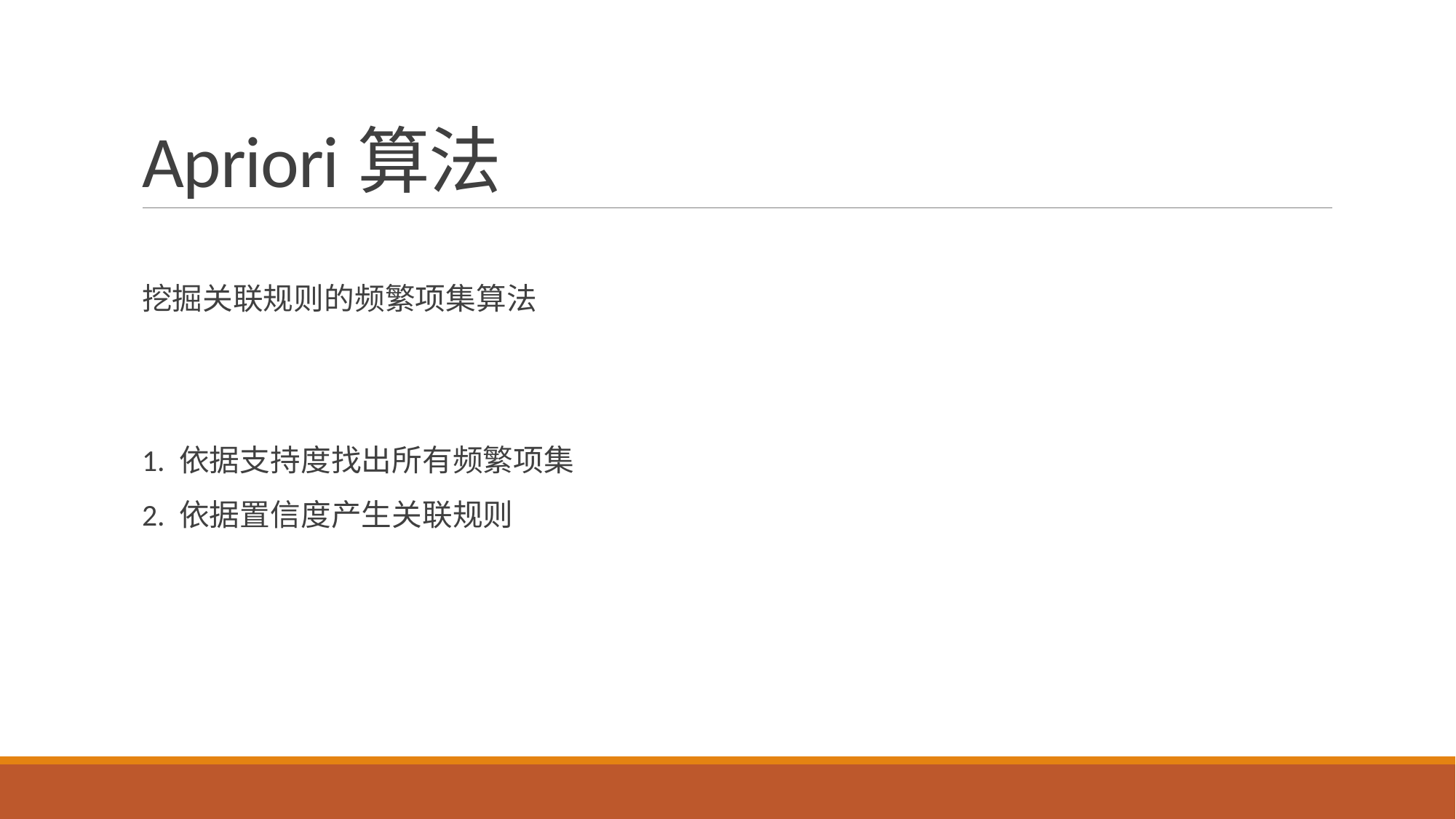

# Apriori算法

挖掘关联规则的频繁项集算法

1. 依据支持度找出所有频繁项集
2. 依据置信度产生关联规则